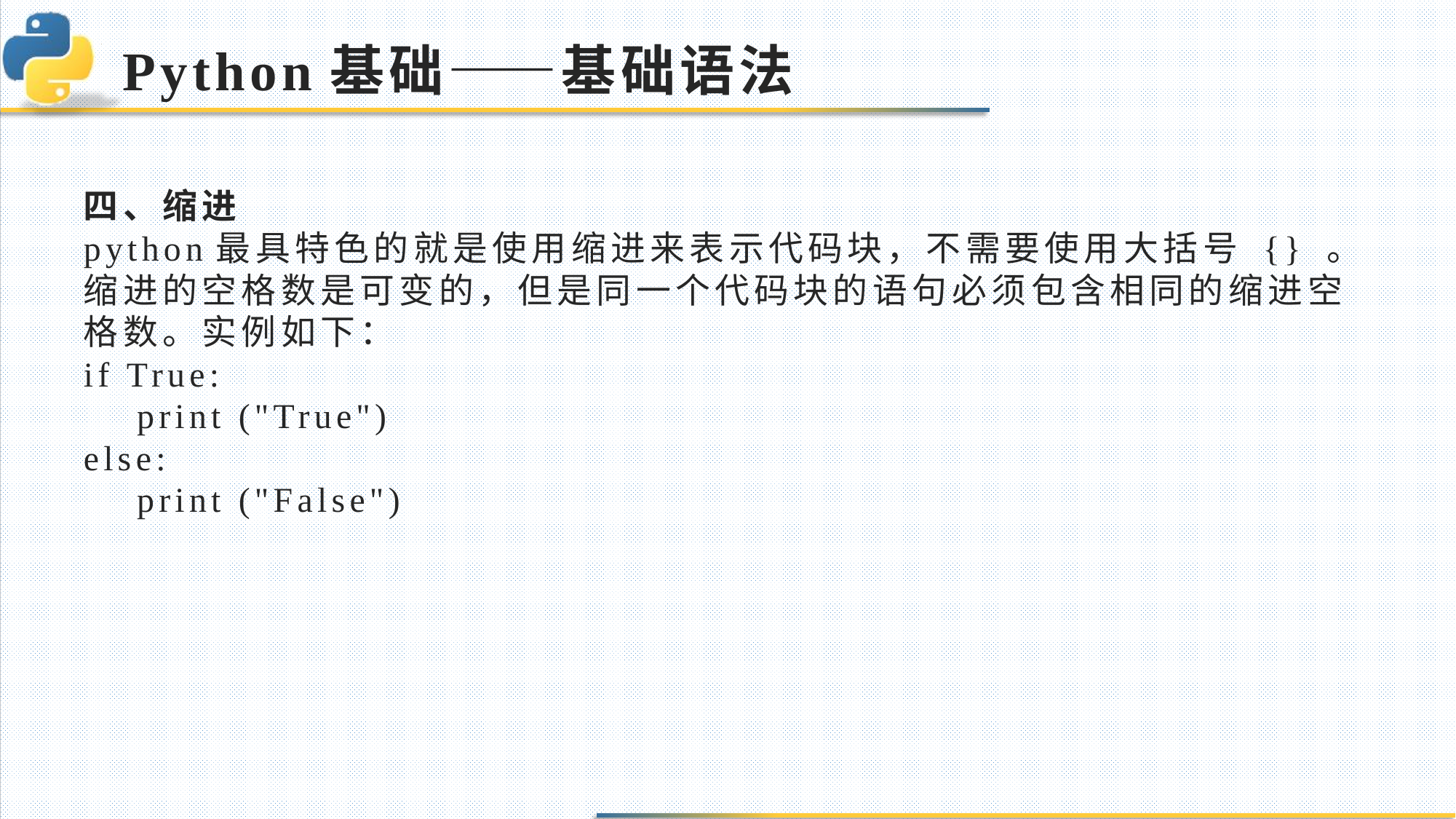

# Python基础——基础语法
四、缩进
python最具特色的就是使用缩进来表示代码块，不需要使用大括号 {} 。
缩进的空格数是可变的，但是同一个代码块的语句必须包含相同的缩进空格数。实例如下：
if True:
    print ("True")
else:
    print ("False")